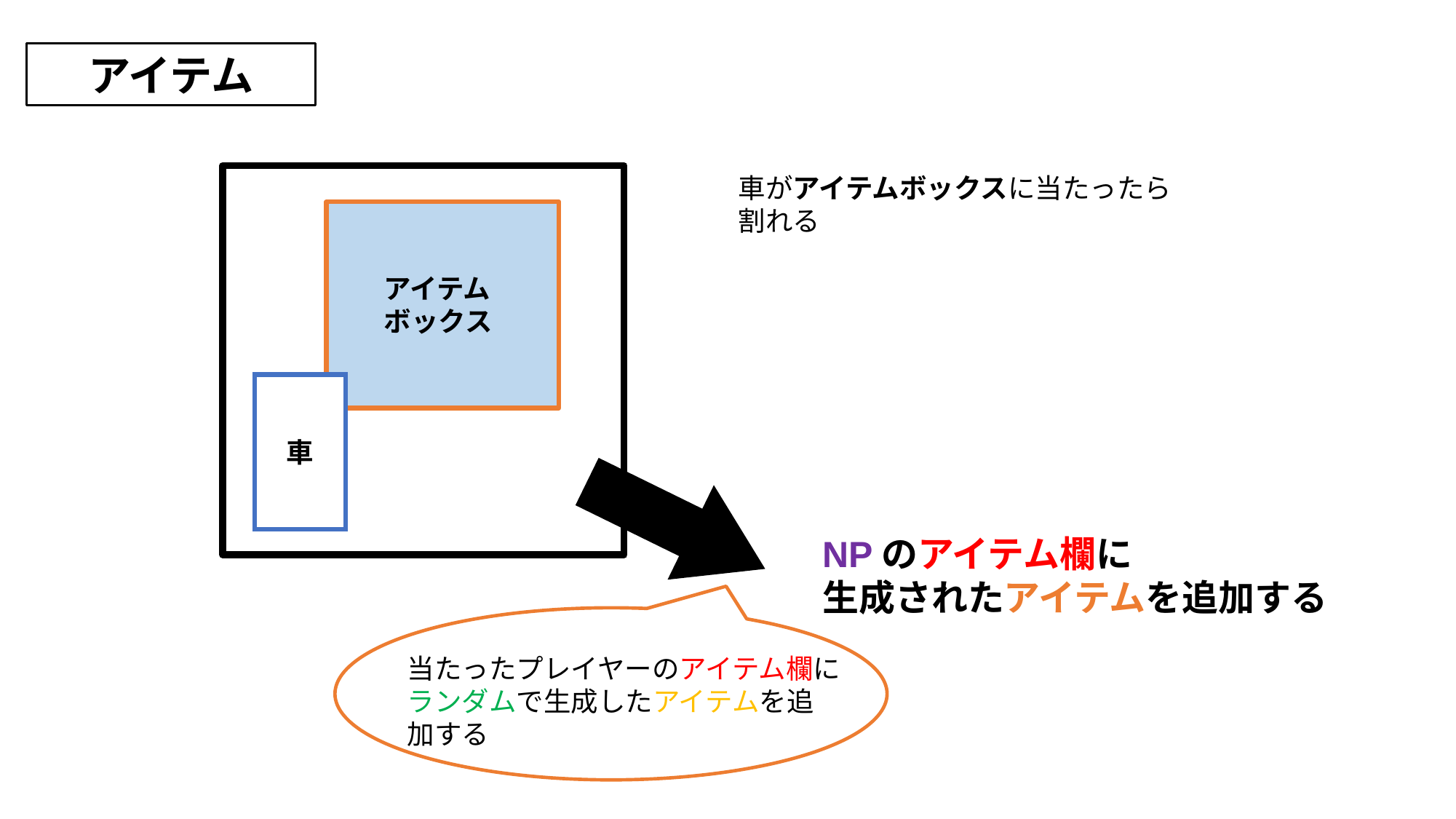

アイテム
車がアイテムボックスに当たったら割れる

アイテムボックス

車

NPのアイテム欄に
生成されたアイテムを追加する

当たったプレイヤーのアイテム欄にランダムで生成したアイテムを追加する